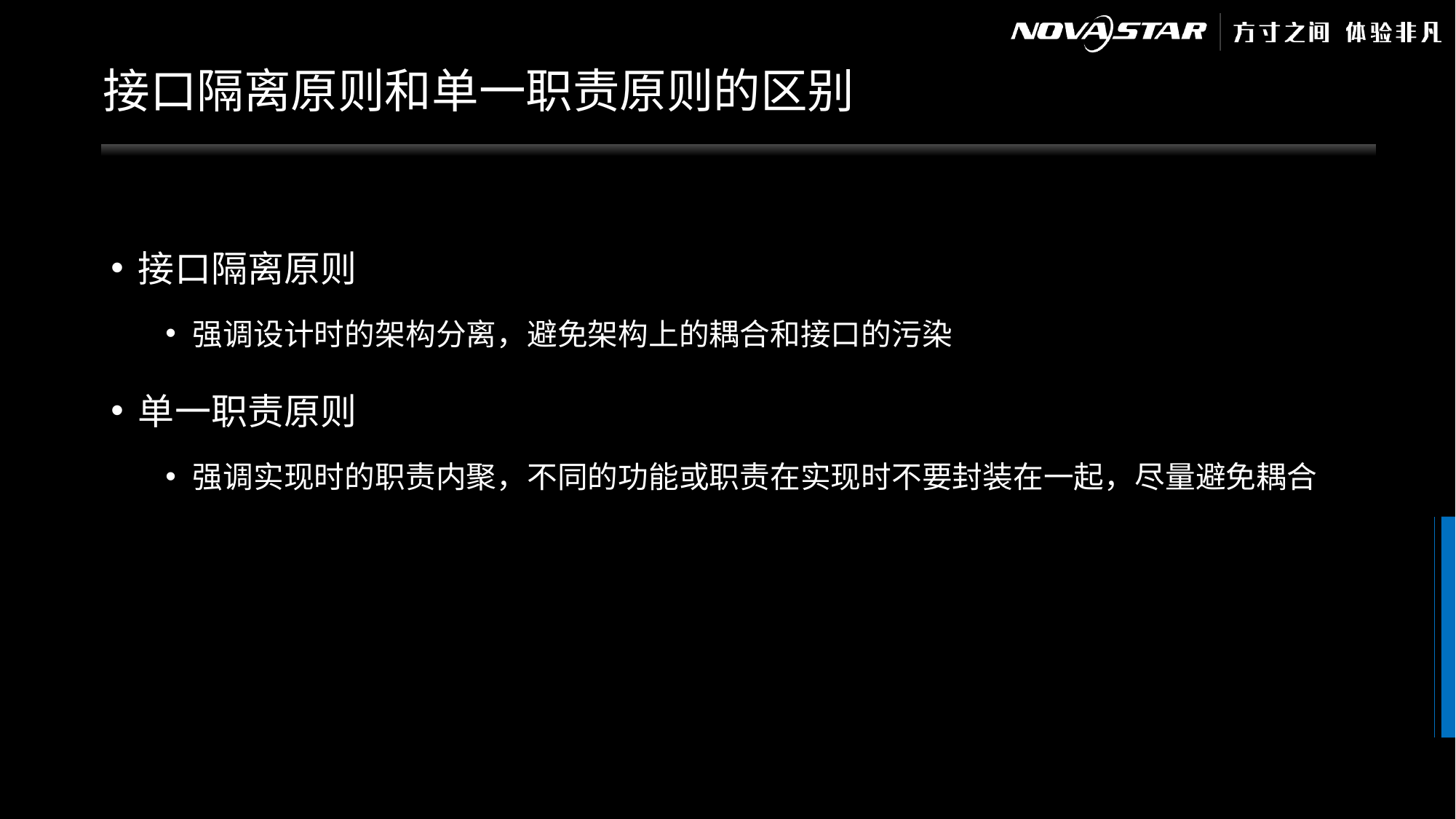

# 接口隔离原则和单一职责原则的区别

接口隔离原则
强调设计时的架构分离，避免架构上的耦合和接口的污染
单一职责原则
强调实现时的职责内聚，不同的功能或职责在实现时不要封装在一起，尽量避免耦合